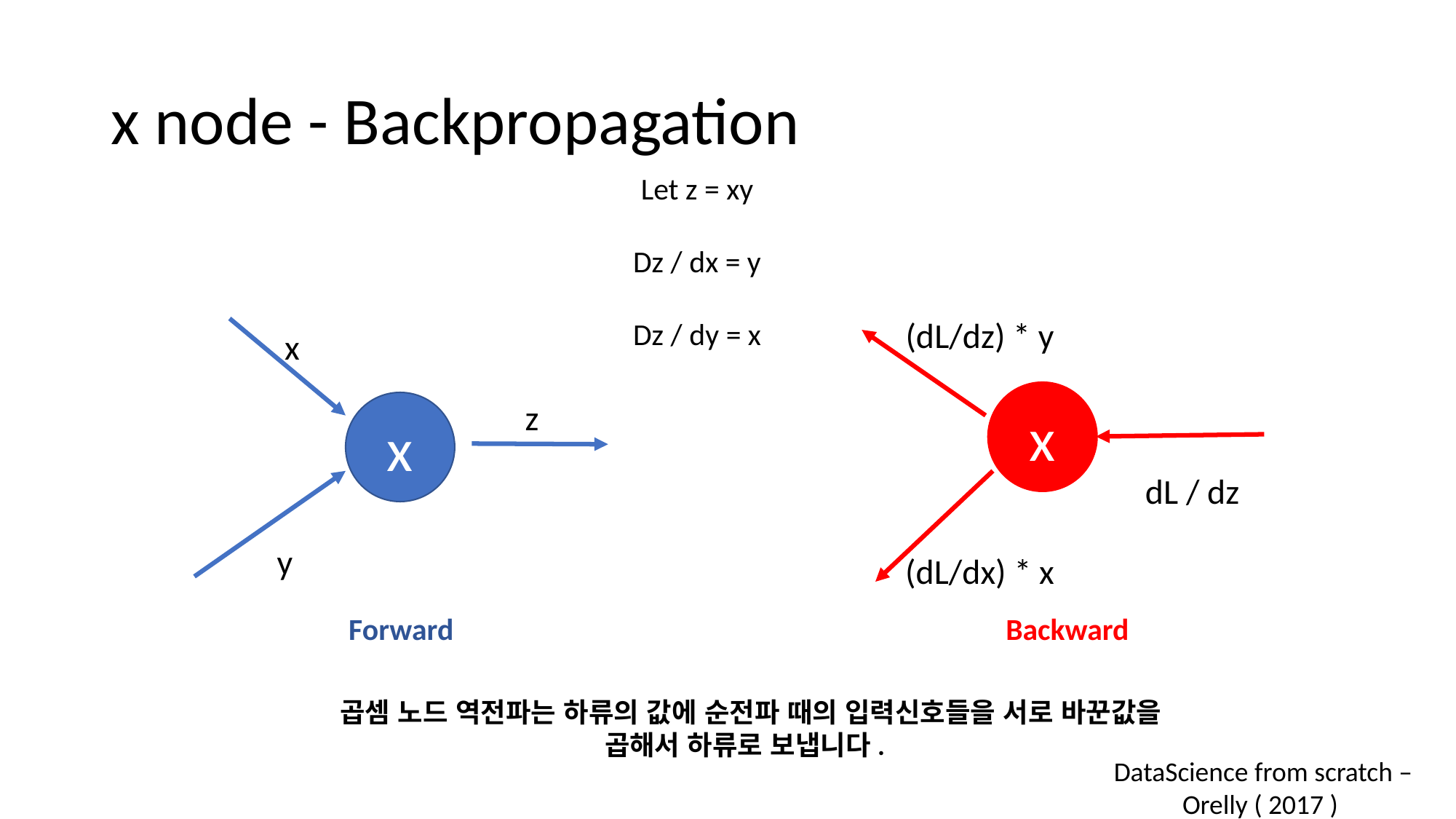

# x node - Backpropagation
Let z = xy

Dz / dx = y

Dz / dy = x
(dL/dz) * y
x
x
z
x
dL / dz
y
(dL/dx) * x
Forward
Backward
 곱셈 노드 역전파는 하류의 값에 순전파 때의 입력신호들을 서로 바꾼값을 곱해서 하류로 보냅니다.
 DataScience from scratch – Orelly ( 2017 )